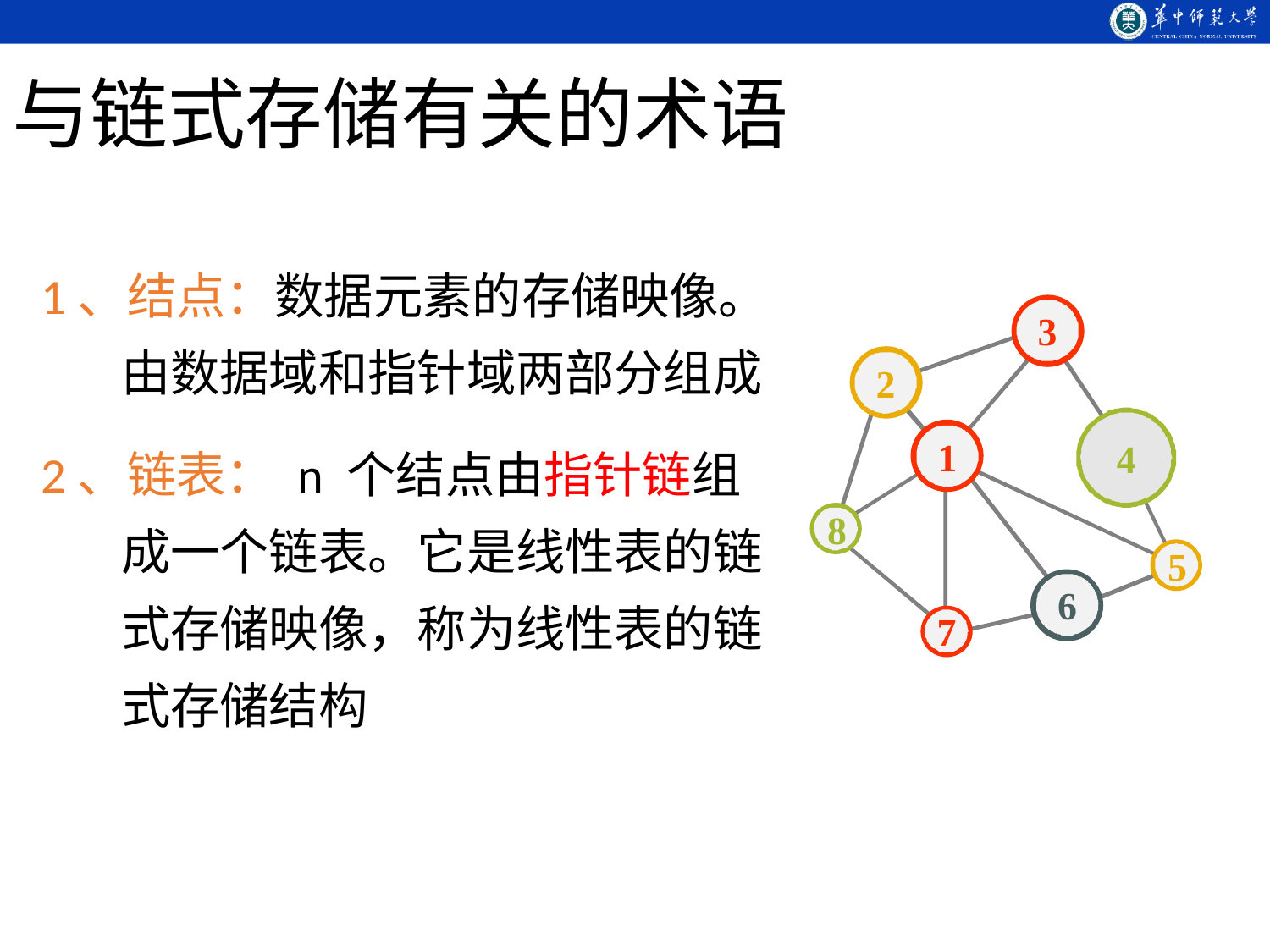

与链式存储有关的术语
1、结点：数据元素的存储映像。由数据域和指针域两部分组成
2、链表： n 个结点由指针链组成一个链表。它是线性表的链式存储映像，称为线性表的链式存储结构

3

2

4

1

8

5

6

7